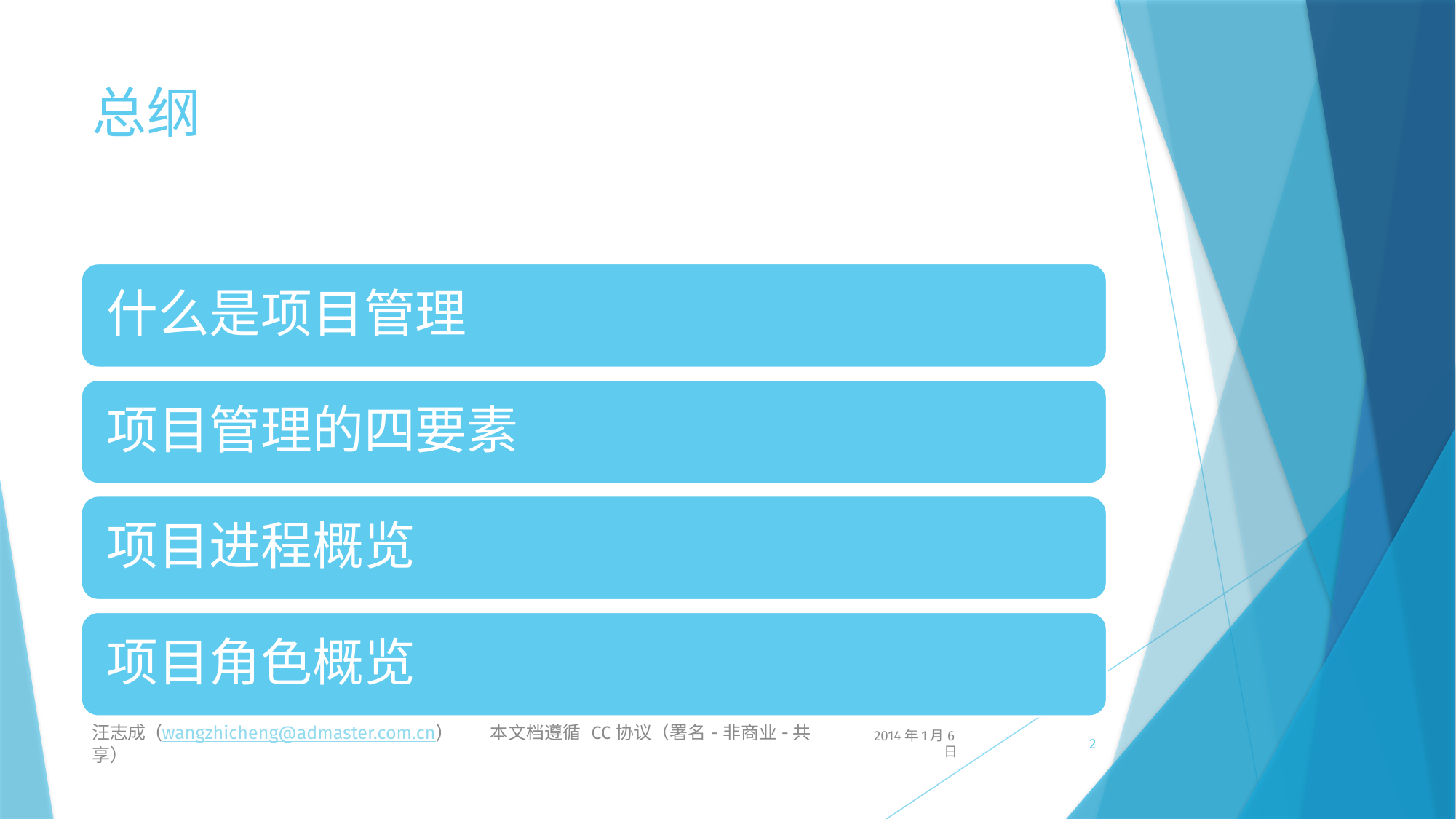

# 总纲
什么是项目管理
项目管理的四要素
项目进程概览
项目角色概览
汪志成 (wangzhicheng@admaster.com.cn)         本文档遵循 CC协议（署名-非商业-共享）
2014年1月6日
2